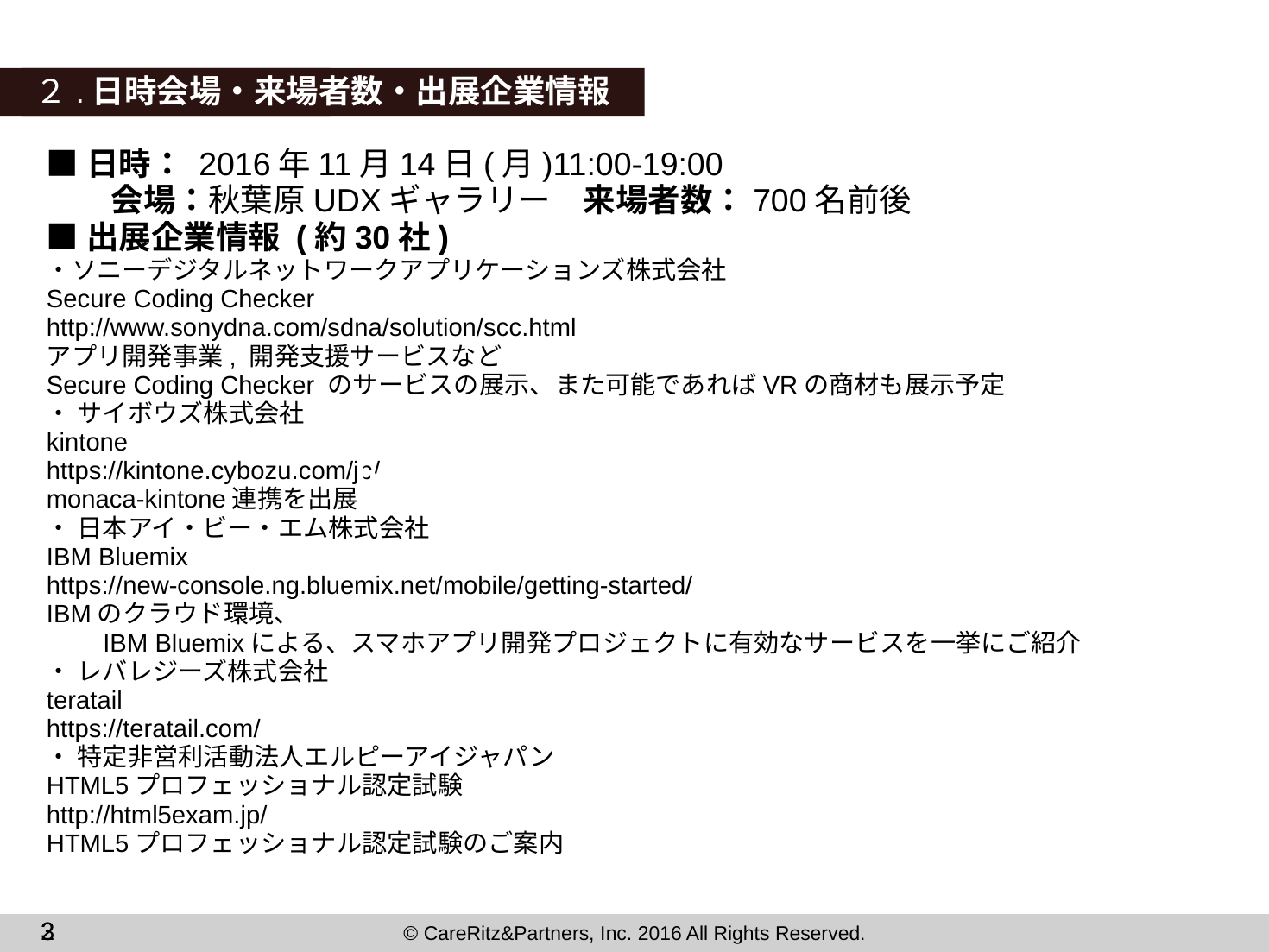

２.日時会場・来場者数・出展企業情報
■日時： 2016年11月14日(月)11:00-19:00
　　会場：秋葉原UDXギャラリー　来場者数：700名前後
■出展企業情報 (約30社)
・ソニーデジタルネットワークアプリケーションズ株式会社
Secure Coding Checker
http://www.sonydna.com/sdna/solution/scc.html
アプリ開発事業, 開発支援サービスなど
Secure Coding Checker のサービスの展示、また可能であればVRの商材も展示予定
・ サイボウズ株式会社
kintone
https://kintone.cybozu.com/jp/
monaca-kintone連携を出展
・ 日本アイ・ビー・エム株式会社
IBM Bluemix
https://new-console.ng.bluemix.net/mobile/getting-started/
IBMのクラウド環境、
　　IBM Bluemixによる、スマホアプリ開発プロジェクトに有効なサービスを一挙にご紹介
・ レバレジーズ株式会社
teratail
https://teratail.com/
・ 特定非営利活動法人エルピーアイジャパン
HTML5プロフェッショナル認定試験
http://html5exam.jp/
HTML5プロフェッショナル認定試験のご案内
 総合展示交流会です。

http://techwave.jp/html5appsday
http://techwave.jp/html5appsday

2
3